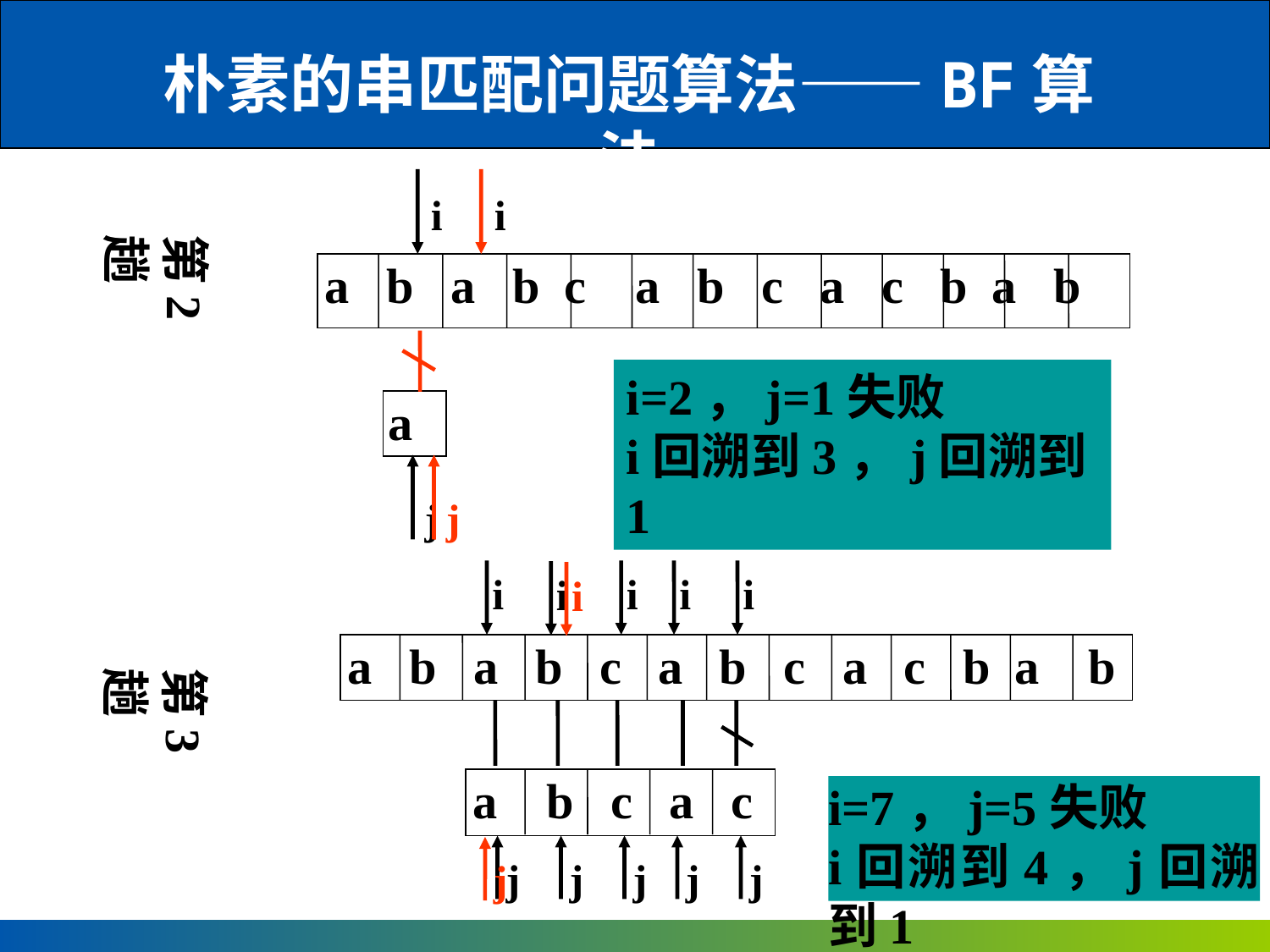

朴素的串匹配问题算法——BF算法

i

j

i

j
第2趟
a   b   a   b  c    a   b   c   a   c   b  a   b

i=2，j=1失败
i回溯到3，j回溯到1
a

i

j

i

j

i

j

i

j

i

j

i

j
a   b   a   b   c   a   b   c   a   c   b  a    b

第3趟
a    b   c   a   c

i=7，j=5失败
i回溯到4，j回溯到1